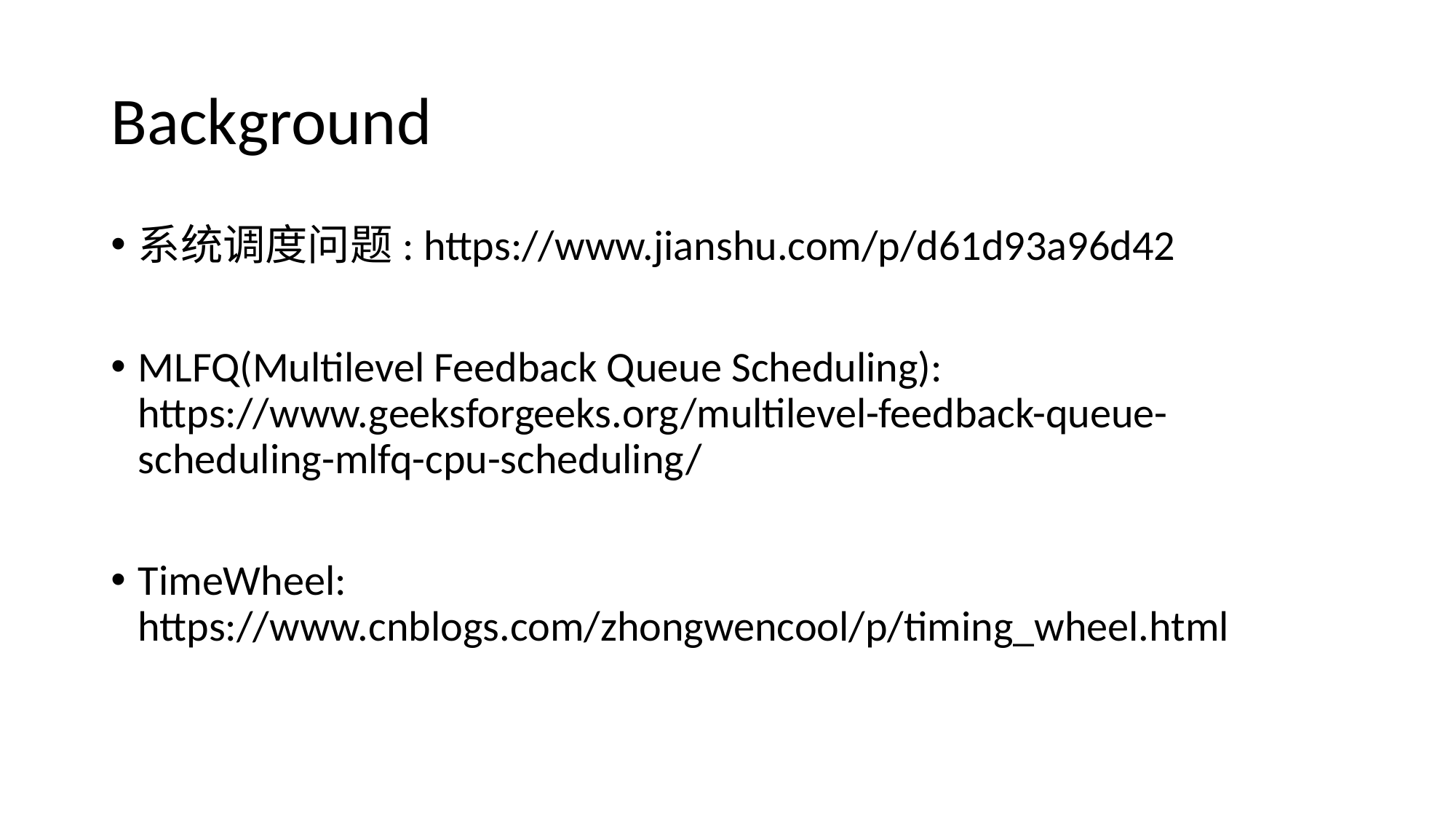

# Background
系统调度问题: https://www.jianshu.com/p/d61d93a96d42

MLFQ(Multilevel Feedback Queue Scheduling): https://www.geeksforgeeks.org/multilevel-feedback-queue-scheduling-mlfq-cpu-scheduling/

TimeWheel: https://www.cnblogs.com/zhongwencool/p/timing_wheel.html